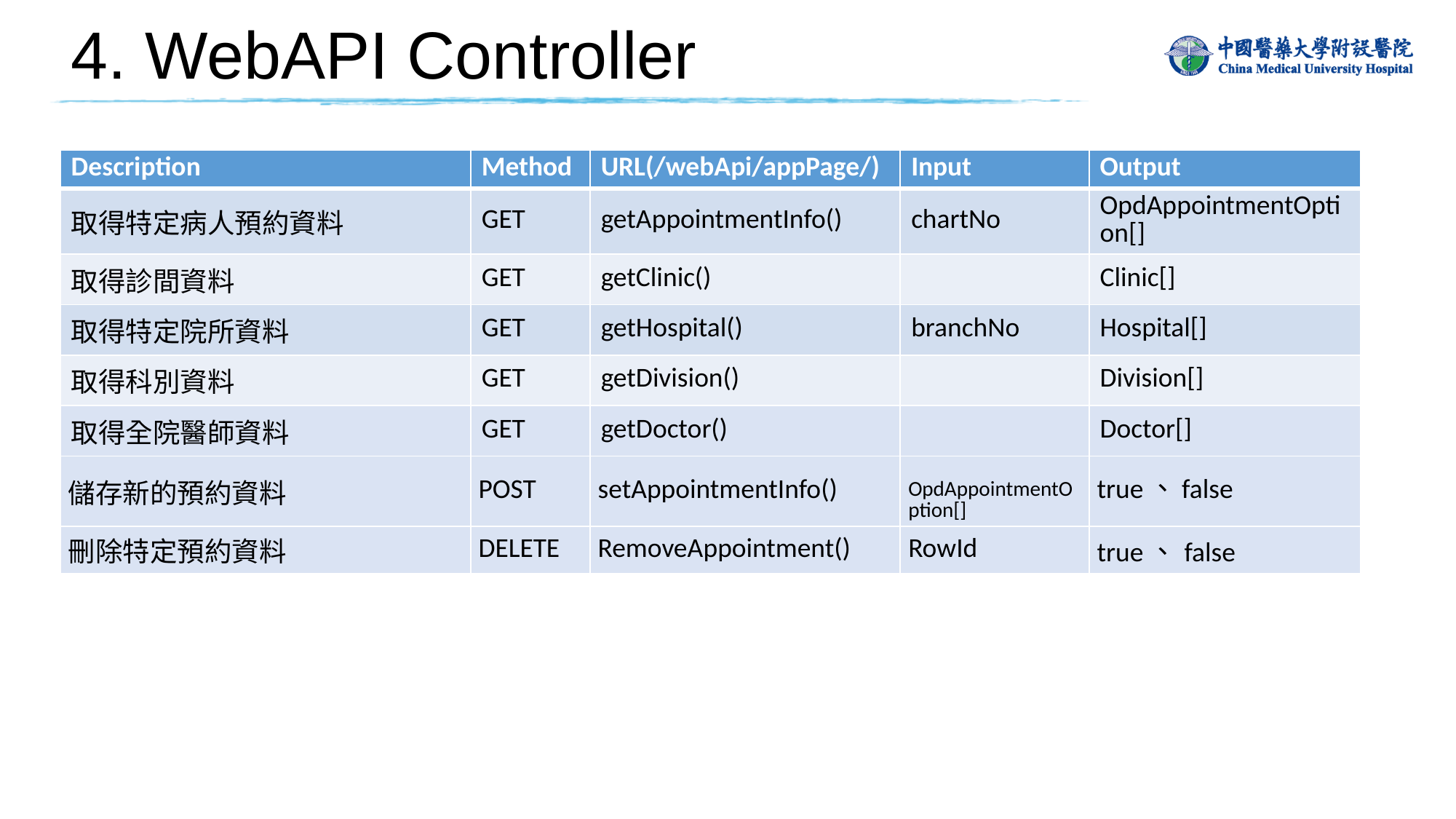

# 4. WebAPI Controller
| Description​ | Method​ | URL(/webApi/appPage/)​ | Input​ | Output​ |
| --- | --- | --- | --- | --- |
| 取得特定病人預約資料 | GET | getAppointmentInfo() | chartNo | OpdAppointmentOption[] |
| 取得診間資料 | GET | getClinic() |  | Clinic[] |
| 取得特定院所資料 | GET | getHospital() | branchNo | Hospital[] |
| 取得科別資料 | GET | getDivision() |  | Division[] |
| 取得全院醫師資料 | GET | getDoctor() |  | Doctor[] |
| 儲存​新的預約資料 | POST | setAppointmentInfo()​ | ​OpdAppointmentOption[] | ​true、false |
| 刪除特定預約資料 | DELETE | RemoveAppointment()​ | ​RowId | true、false |